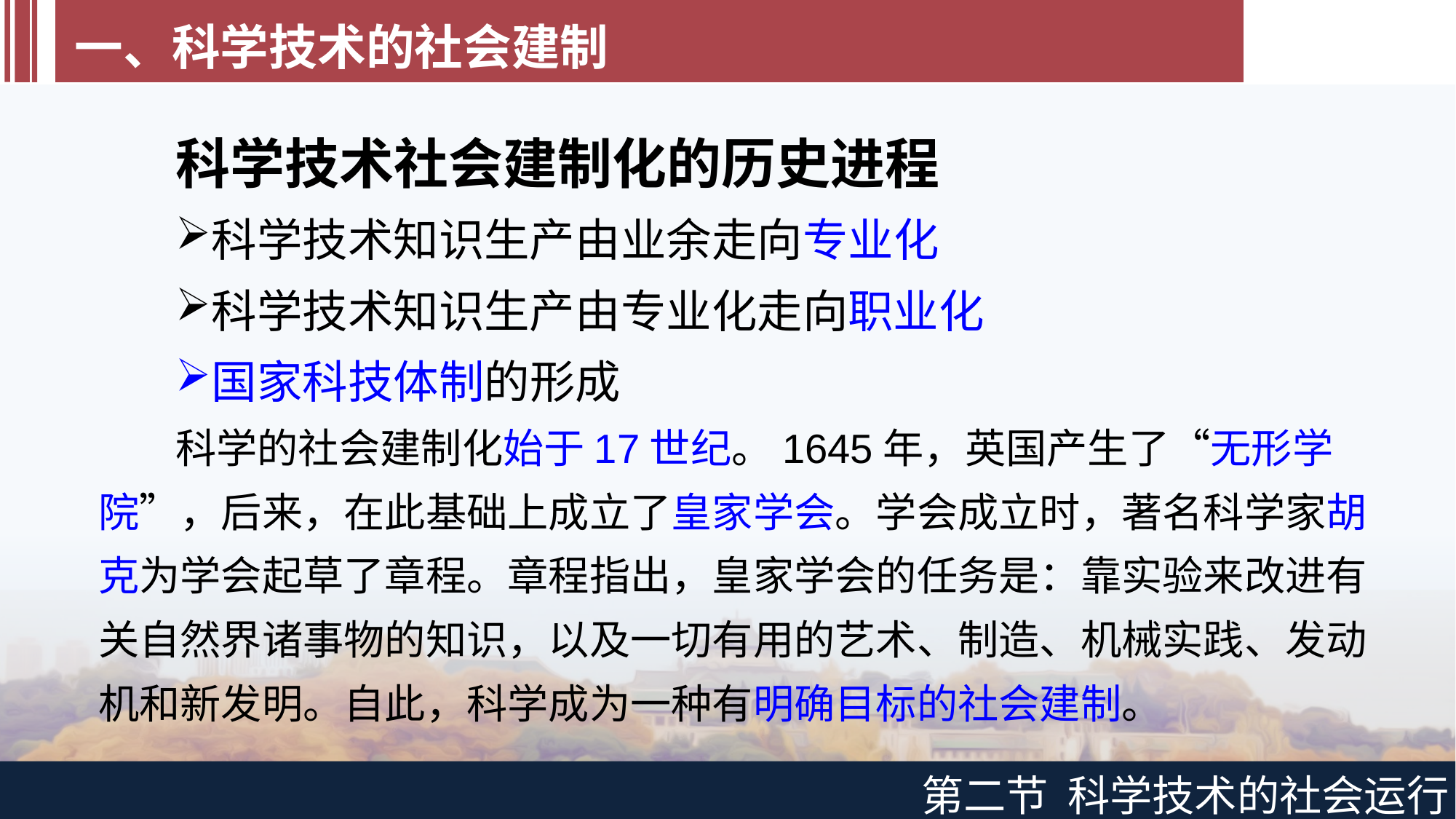

一、科学技术的社会建制
科学技术社会建制化的历史进程
科学技术知识生产由业余走向专业化
科学技术知识生产由专业化走向职业化
国家科技体制的形成
科学的社会建制化始于17世纪。1645年，英国产生了“无形学院”，后来，在此基础上成立了皇家学会。学会成立时，著名科学家胡克为学会起草了章程。章程指出，皇家学会的任务是：靠实验来改进有关自然界诸事物的知识，以及一切有用的艺术、制造、机械实践、发动机和新发明。自此，科学成为一种有明确目标的社会建制。
第二节  科学技术的社会运行